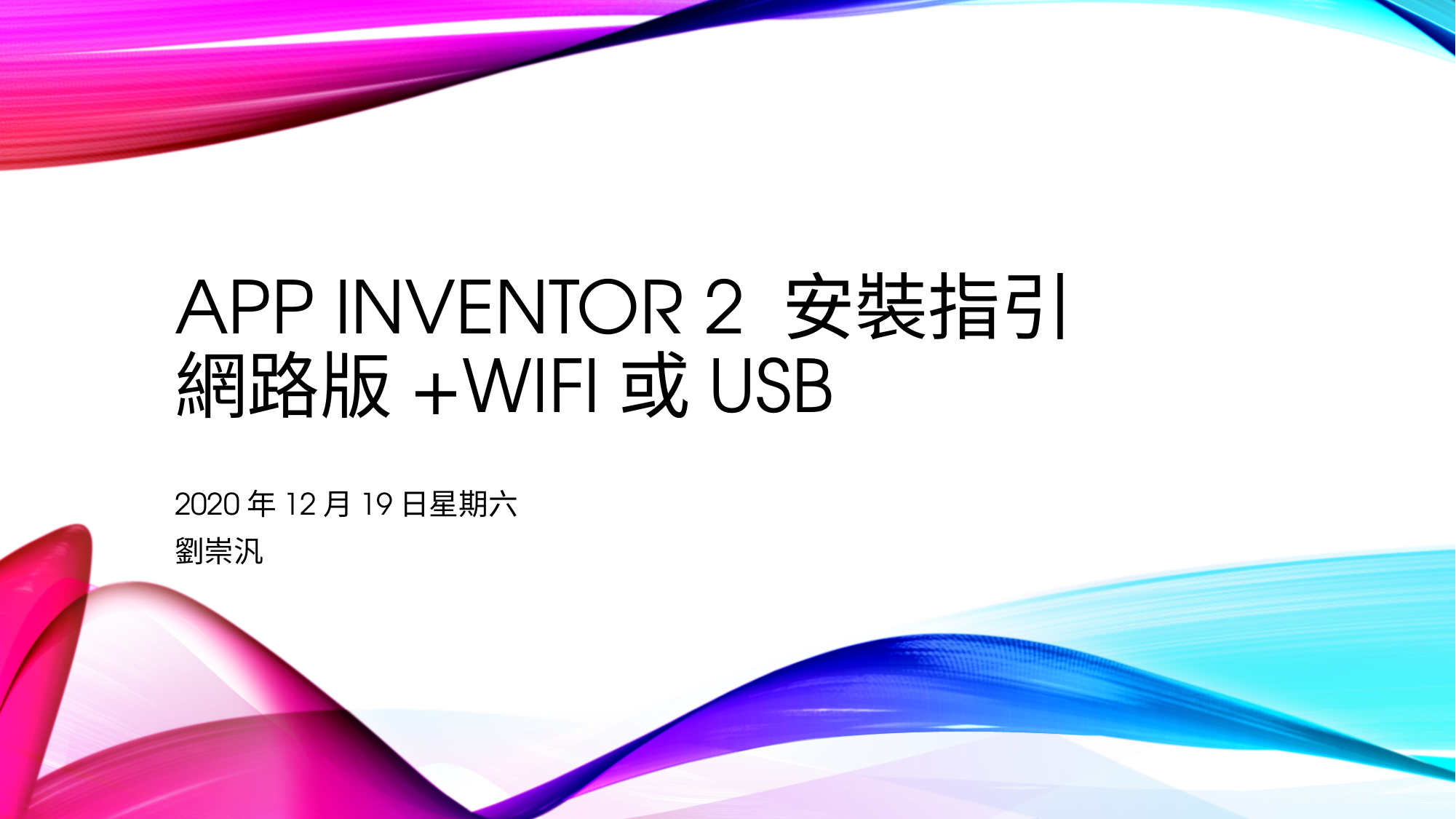

# App Inventor 2 安裝指引 網路版+Wifi或USB

2020年12月19日星期六
劉崇汎